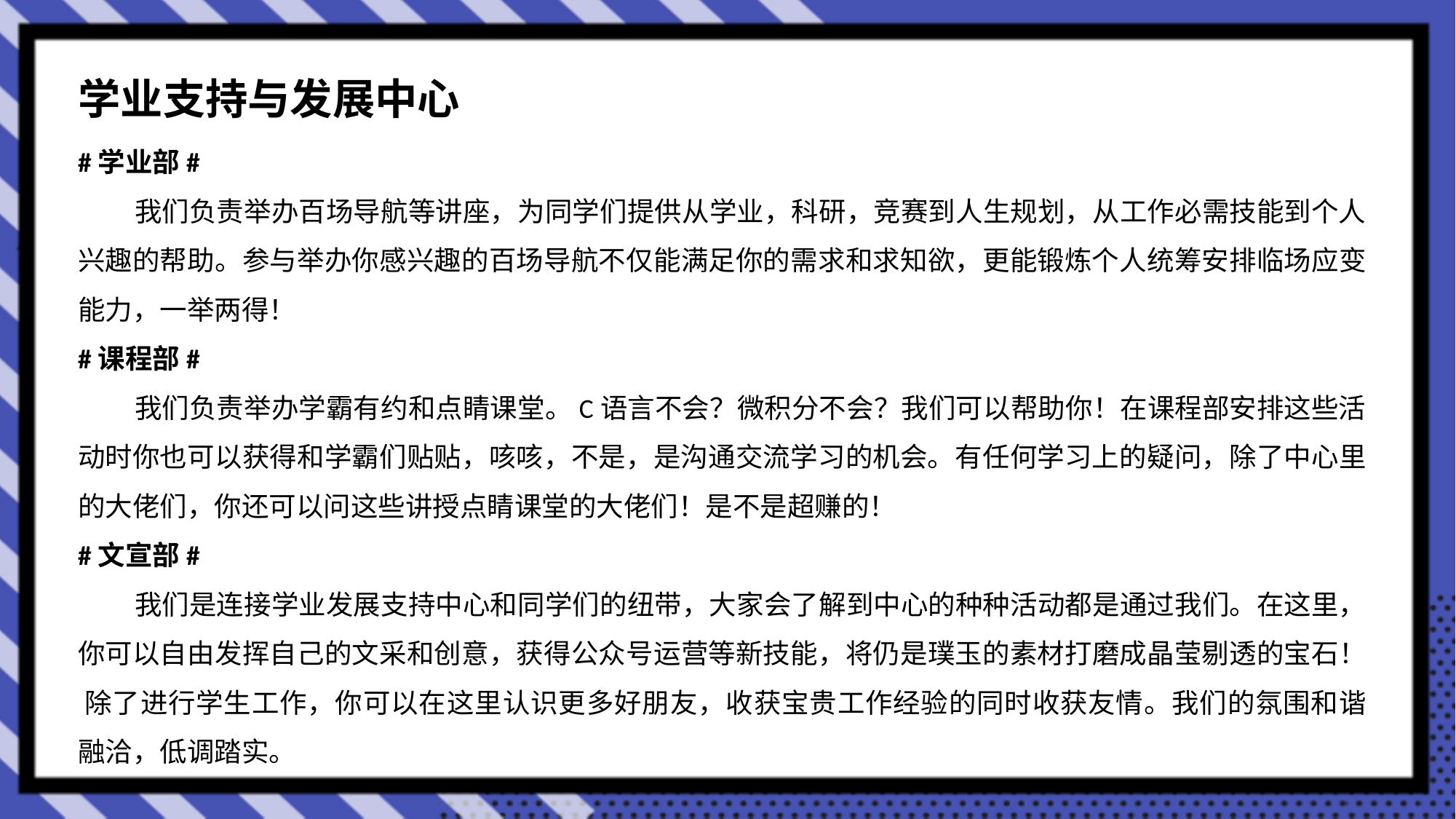

学业支持与发展中心
#学业部#
        我们负责举办百场导航等讲座，为同学们提供从学业，科研，竞赛到人生规划，从工作必需技能到个人兴趣的帮助。参与举办你感兴趣的百场导航不仅能满足你的需求和求知欲，更能锻炼个人统筹安排临场应变能力，一举两得！
#课程部#
        我们负责举办学霸有约和点睛课堂。C语言不会？微积分不会？我们可以帮助你！在课程部安排这些活动时你也可以获得和学霸们贴贴，咳咳，不是，是沟通交流学习的机会。有任何学习上的疑问，除了中心里的大佬们，你还可以问这些讲授点睛课堂的大佬们！是不是超赚的！
#文宣部#
        我们是连接学业发展支持中心和同学们的纽带，大家会了解到中心的种种活动都是通过我们。在这里，你可以自由发挥自己的文采和创意，获得公众号运营等新技能，将仍是璞玉的素材打磨成晶莹剔透的宝石！ 除了进行学生工作，你可以在这里认识更多好朋友，收获宝贵工作经验的同时收获友情。我们的氛围和谐融洽，低调踏实。

请替换文字内容